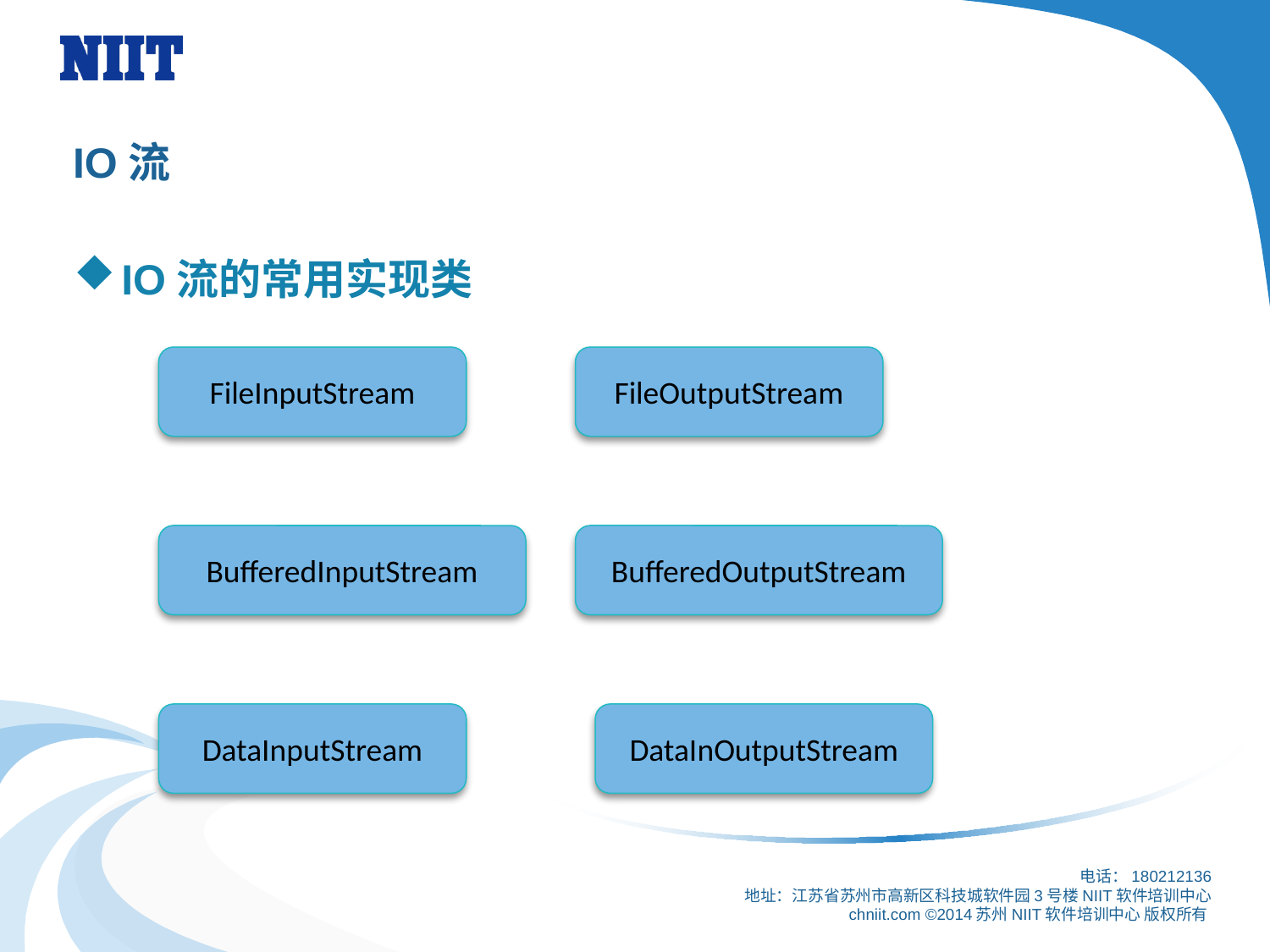

# IO流
IO流的常用实现类
FileInputStream
FileOutputStream
BufferedInputStream
BufferedOutputStream
DataInputStream
DataInOutputStream